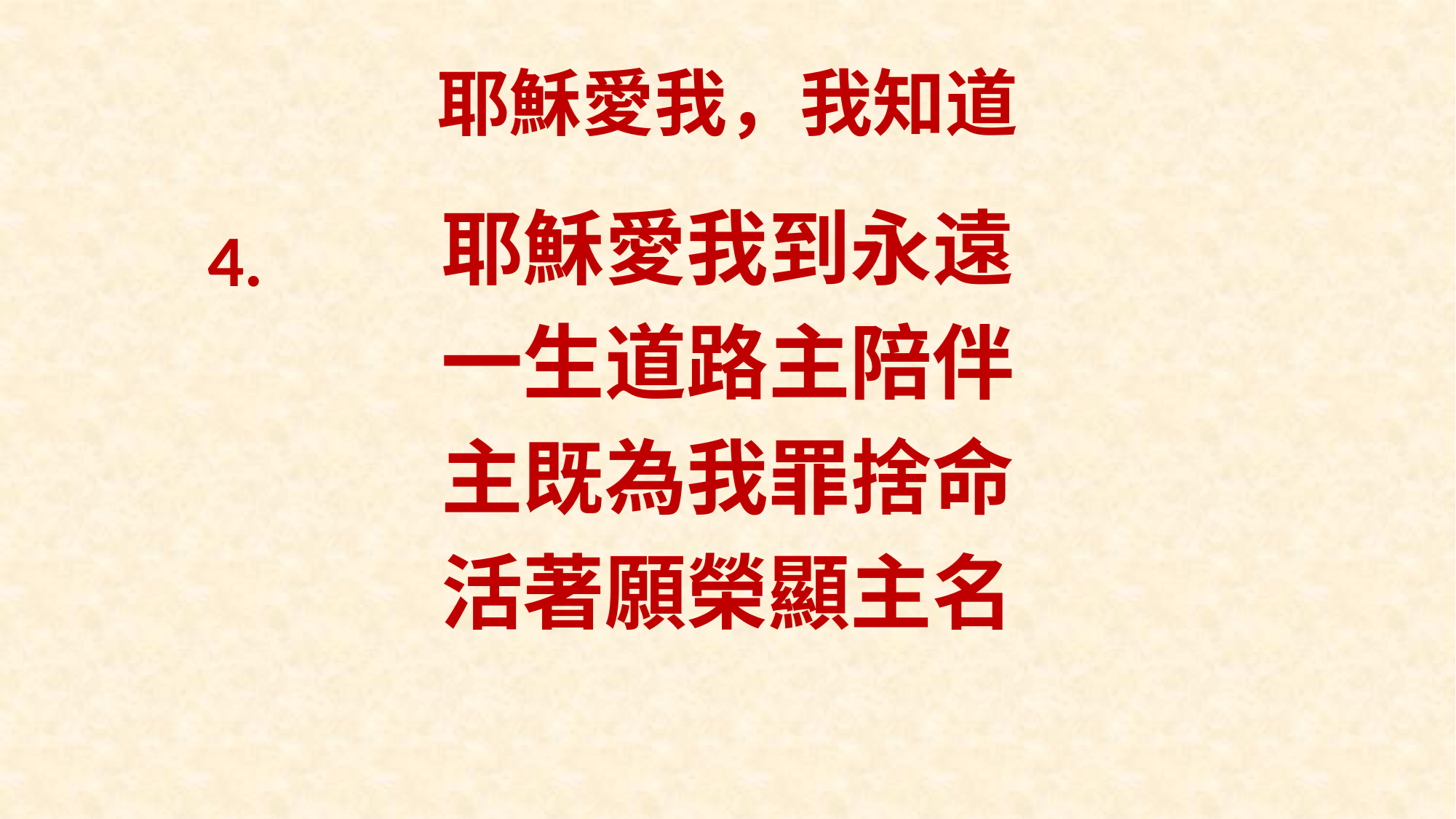

# 耶穌愛我，我知道
耶穌愛我到永遠
一生道路主陪伴
主既為我罪捨命
活著願榮顯主名
4.